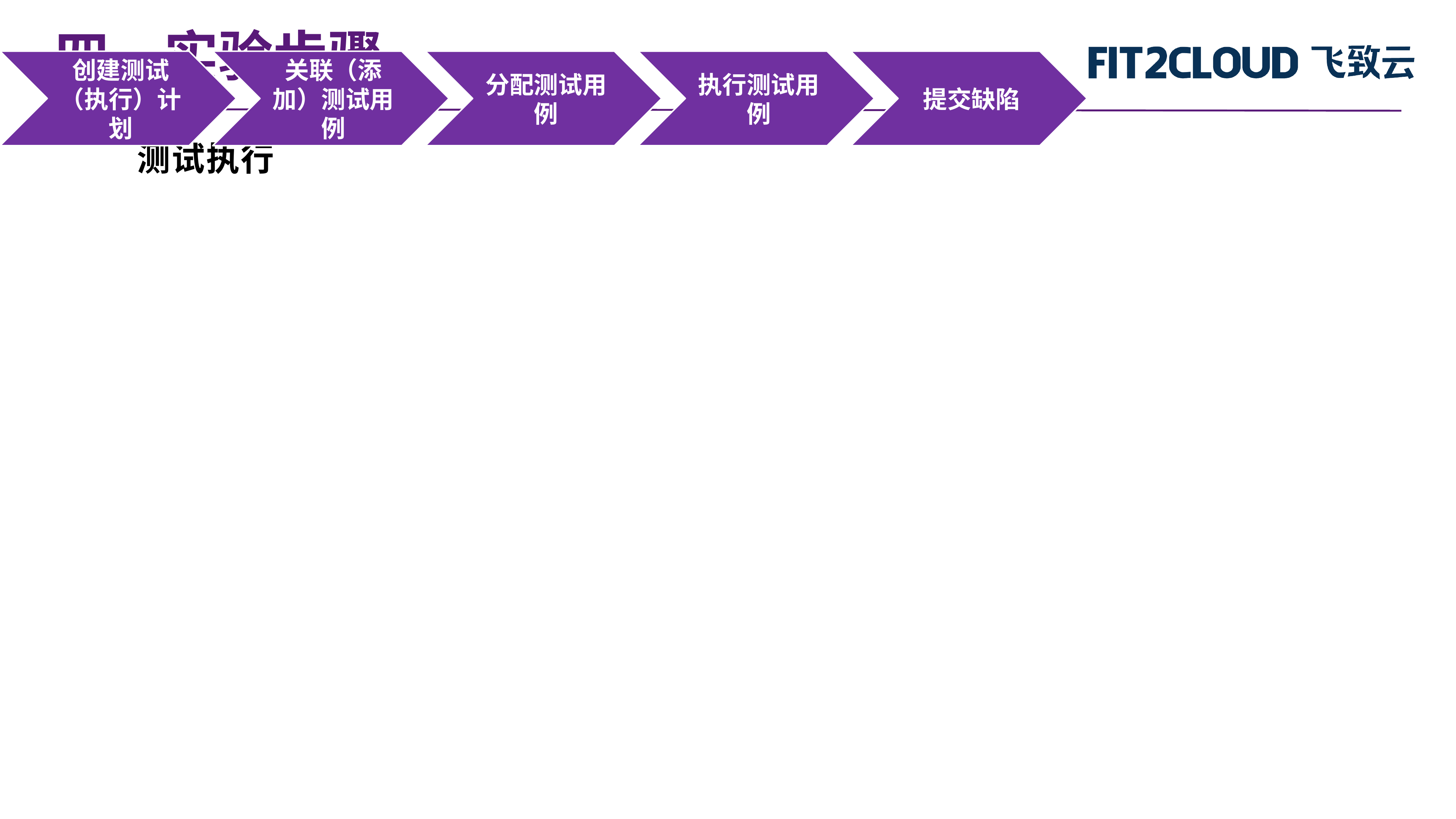

四、实验步骤
测试执行

创建测试（执行）计划
关联（添加）测试用例
分配测试用例
执行测试用例
提交缺陷